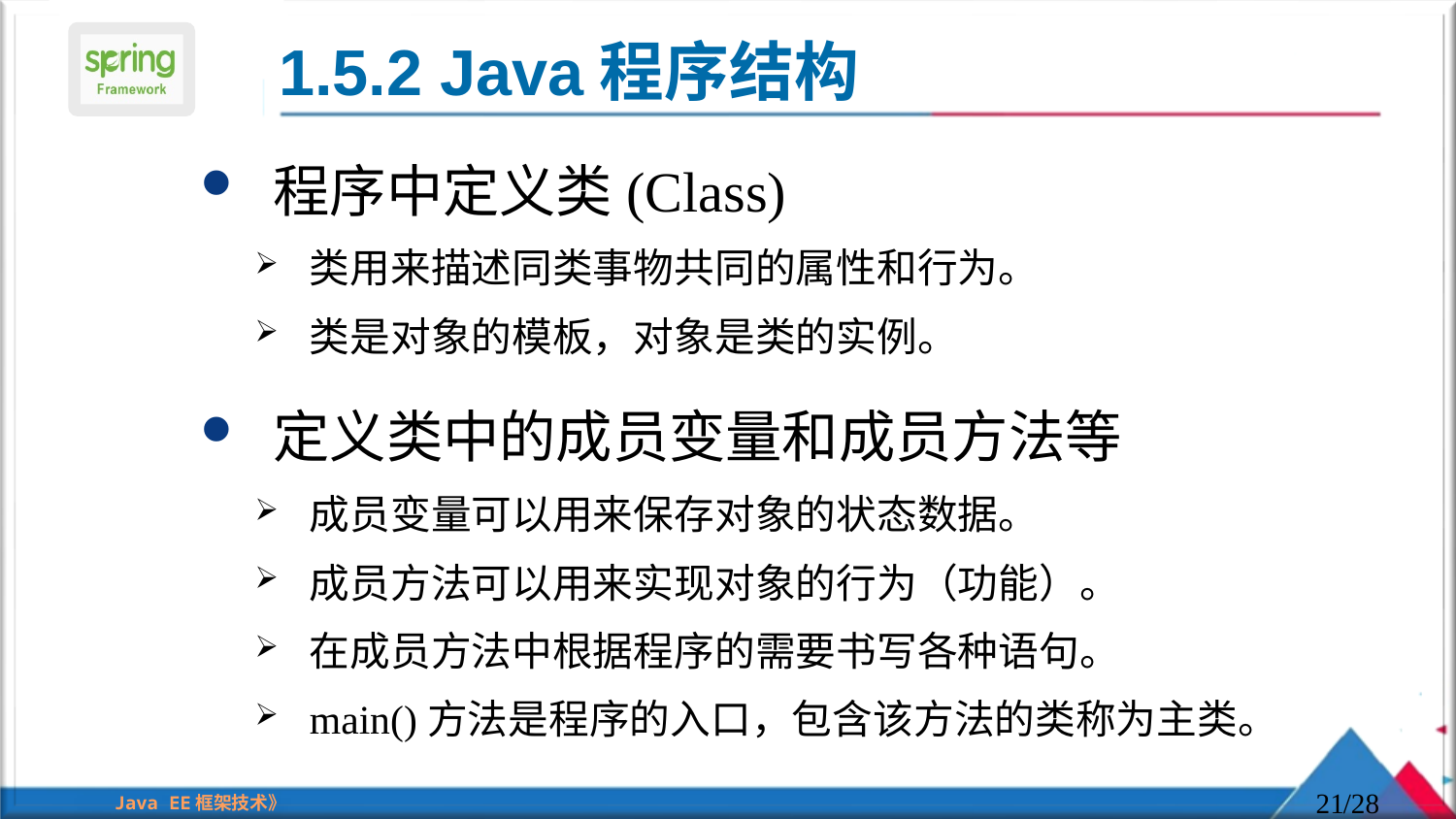

# 1.5.2 Java程序结构
程序中定义类(Class)
类用来描述同类事物共同的属性和行为。
类是对象的模板，对象是类的实例。
定义类中的成员变量和成员方法等
成员变量可以用来保存对象的状态数据。
成员方法可以用来实现对象的行为（功能）。
在成员方法中根据程序的需要书写各种语句。
main()方法是程序的入口，包含该方法的类称为主类。

21
/28